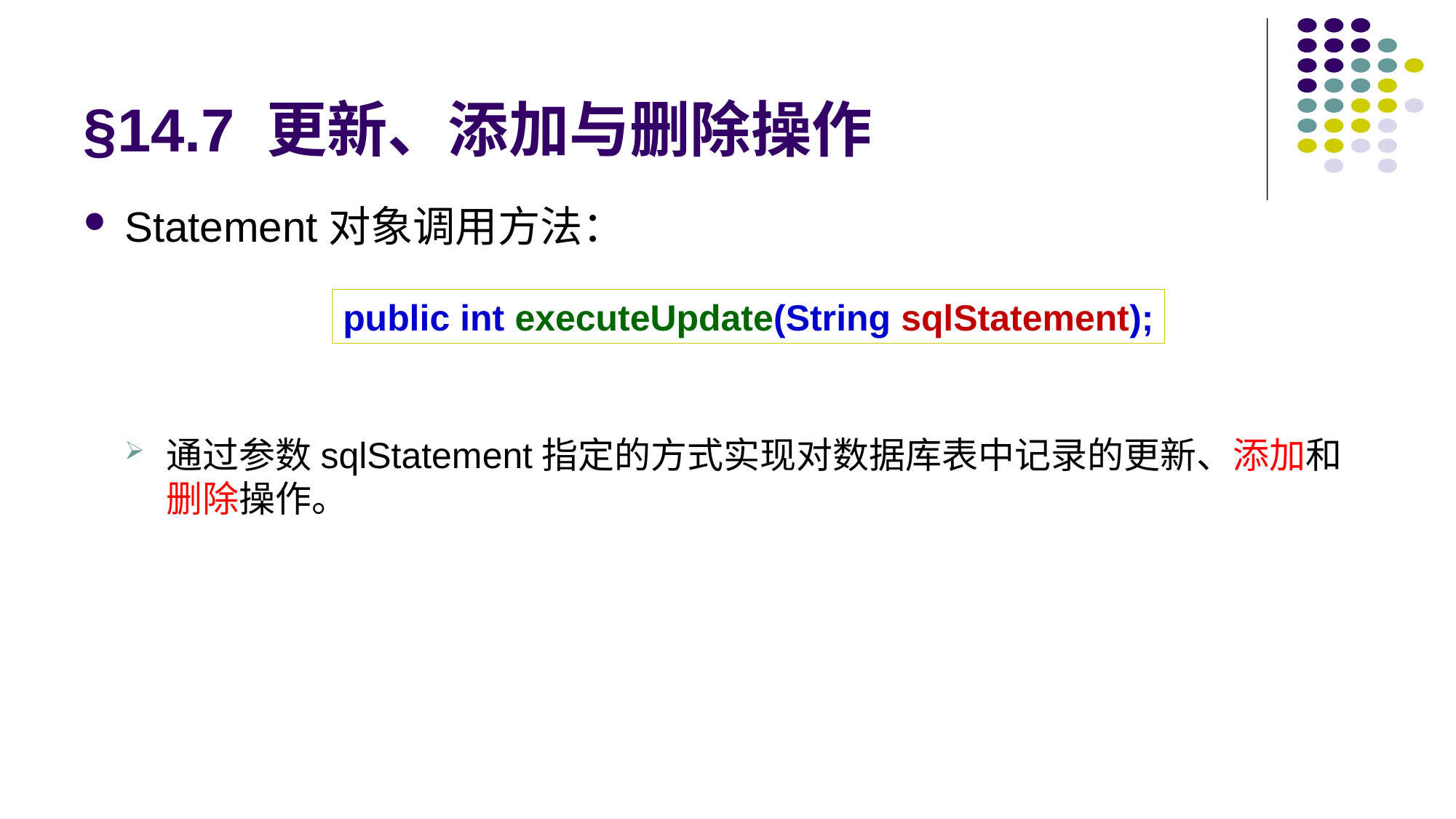

# §14.7 更新、添加与删除操作
Statement对象调用方法：

通过参数sqlStatement指定的方式实现对数据库表中记录的更新、添加和删除操作。

public int executeUpdate(String sqlStatement);
44